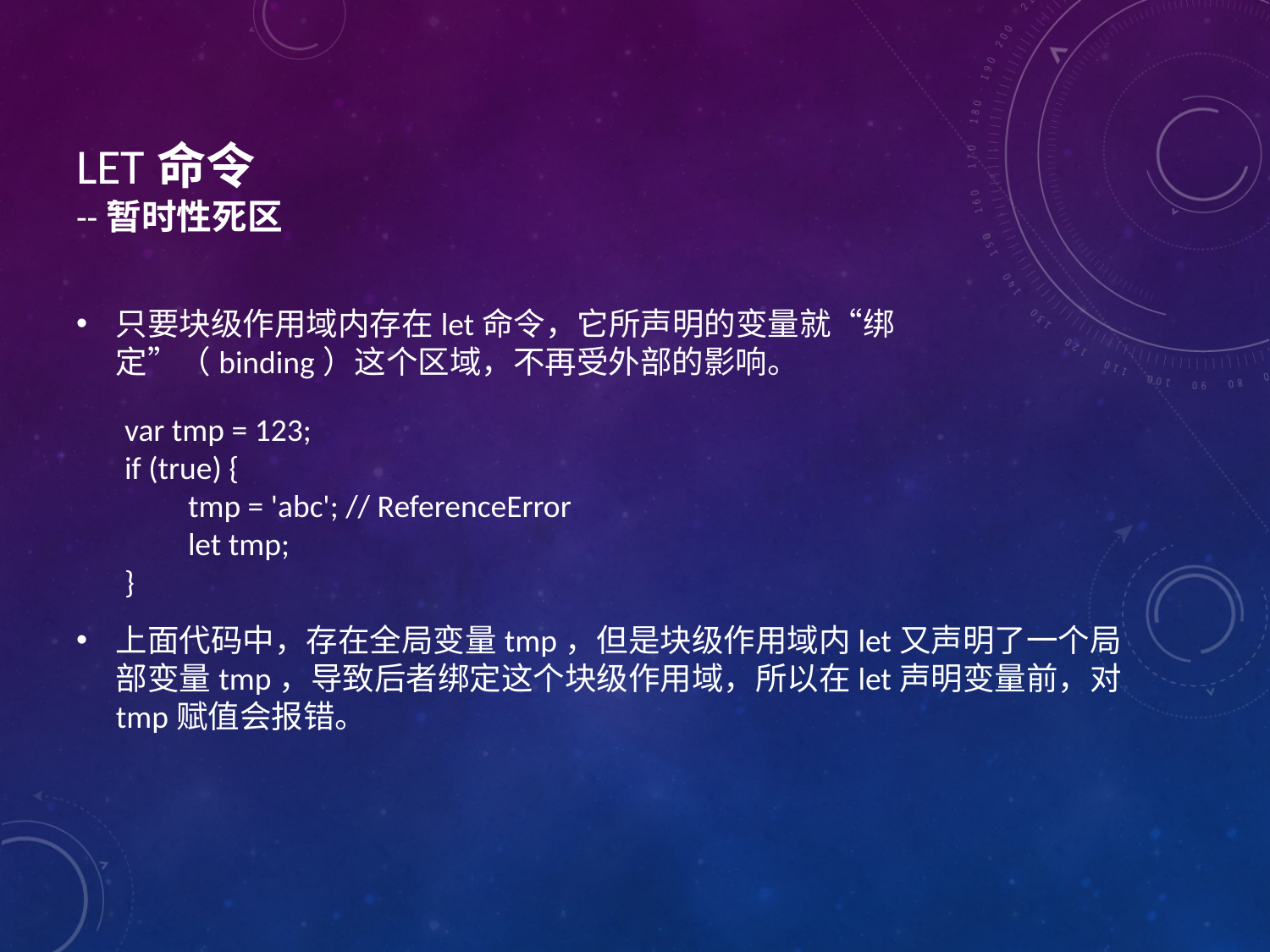

# let命令  --暂时性死区
只要块级作用域内存在let命令，它所声明的变量就“绑定”（binding）这个区域，不再受外部的影响。

上面代码中，存在全局变量tmp，但是块级作用域内let又声明了一个局部变量tmp，导致后者绑定这个块级作用域，所以在let声明变量前，对tmp赋值会报错。

var tmp = 123;
if (true) {
tmp = 'abc'; // ReferenceError
let tmp;
}